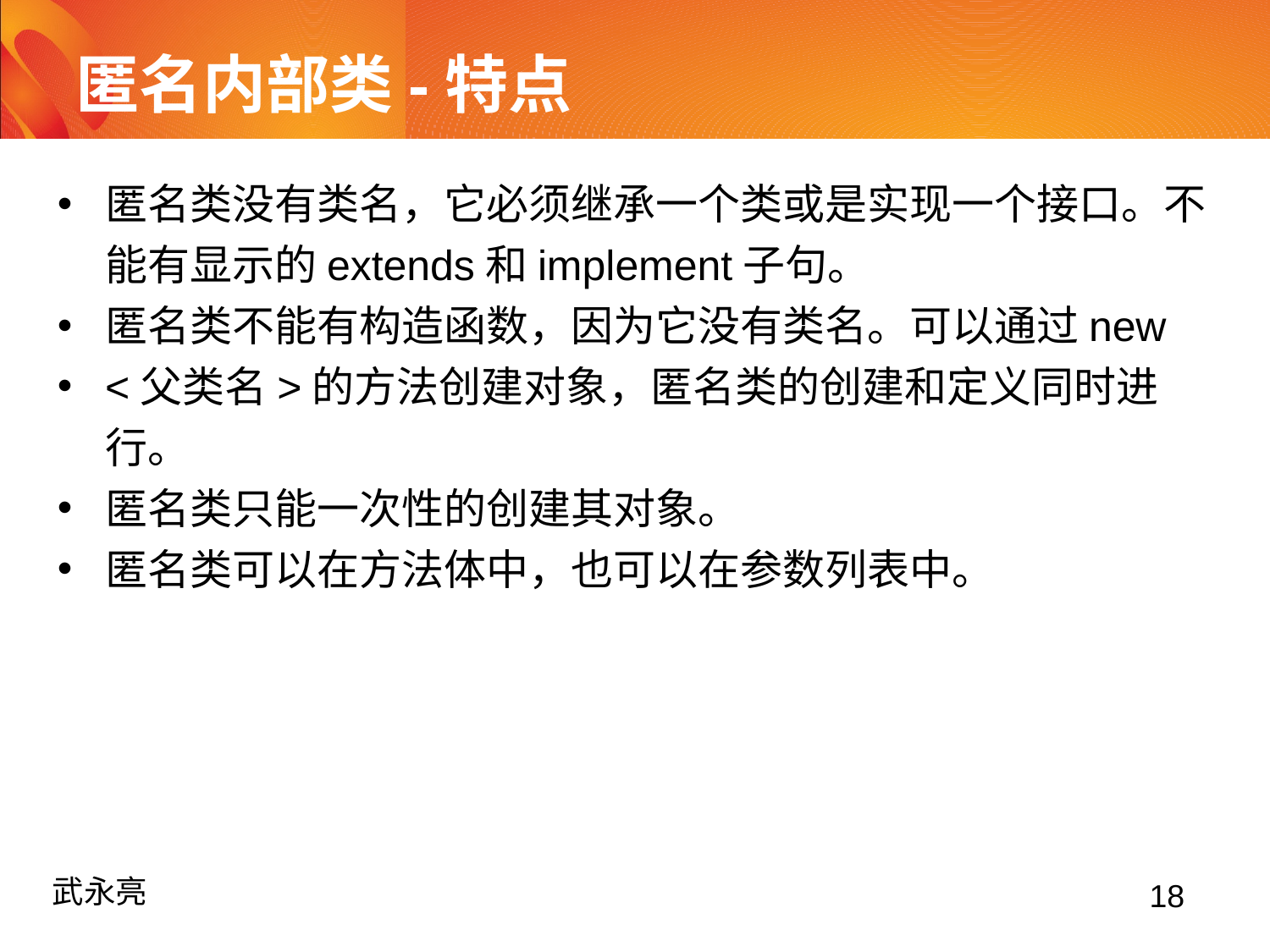

# 匿名内部类-特点
匿名类没有类名，它必须继承一个类或是实现一个接口。不能有显示的extends和implement子句。
匿名类不能有构造函数，因为它没有类名。可以通过new
<父类名>的方法创建对象，匿名类的创建和定义同时进行。
匿名类只能一次性的创建其对象。
匿名类可以在方法体中，也可以在参数列表中。